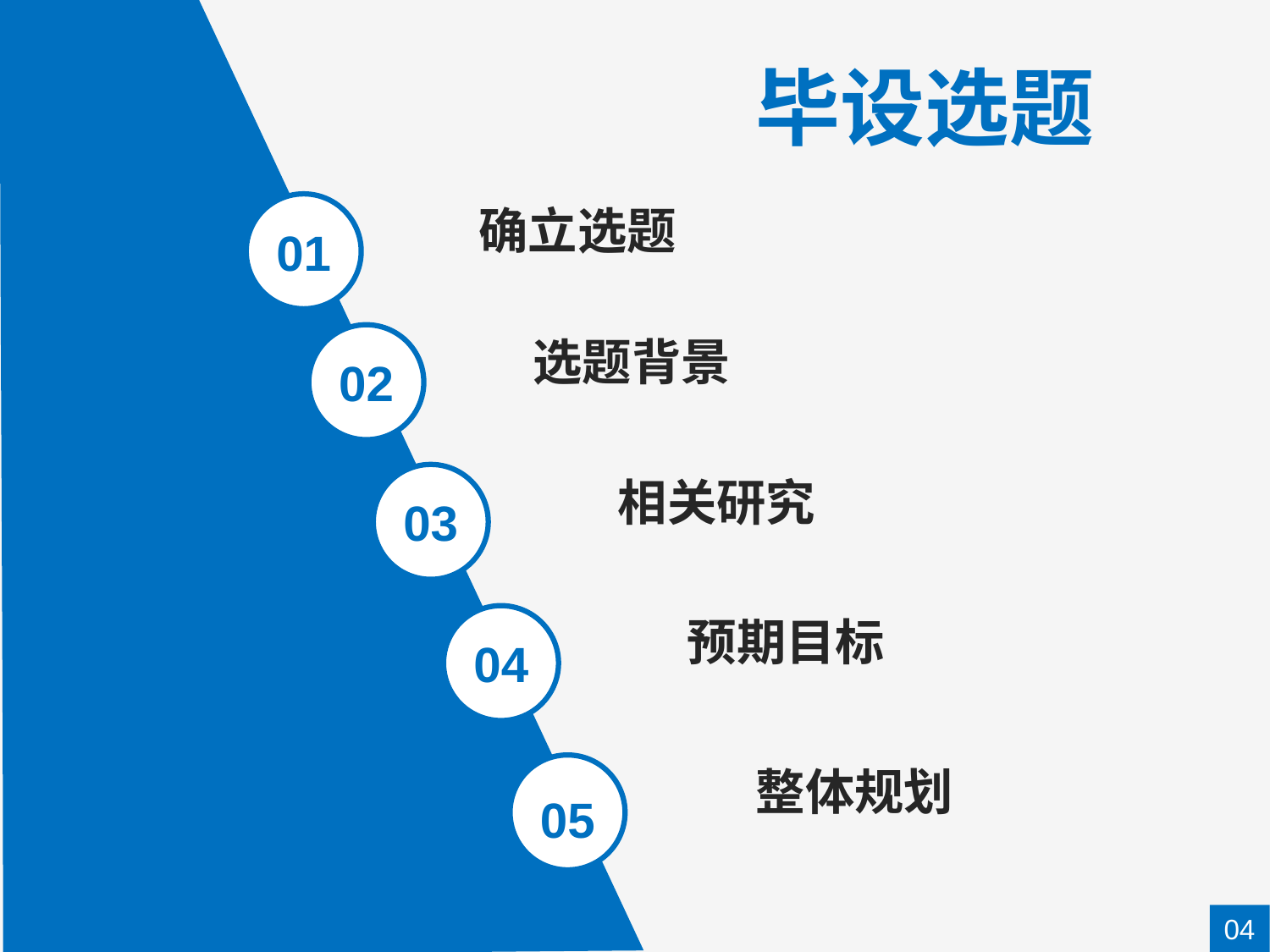

毕设选题

01
确立选题
选题背景

02

03
相关研究
预期目标

04
整体规划

05
04